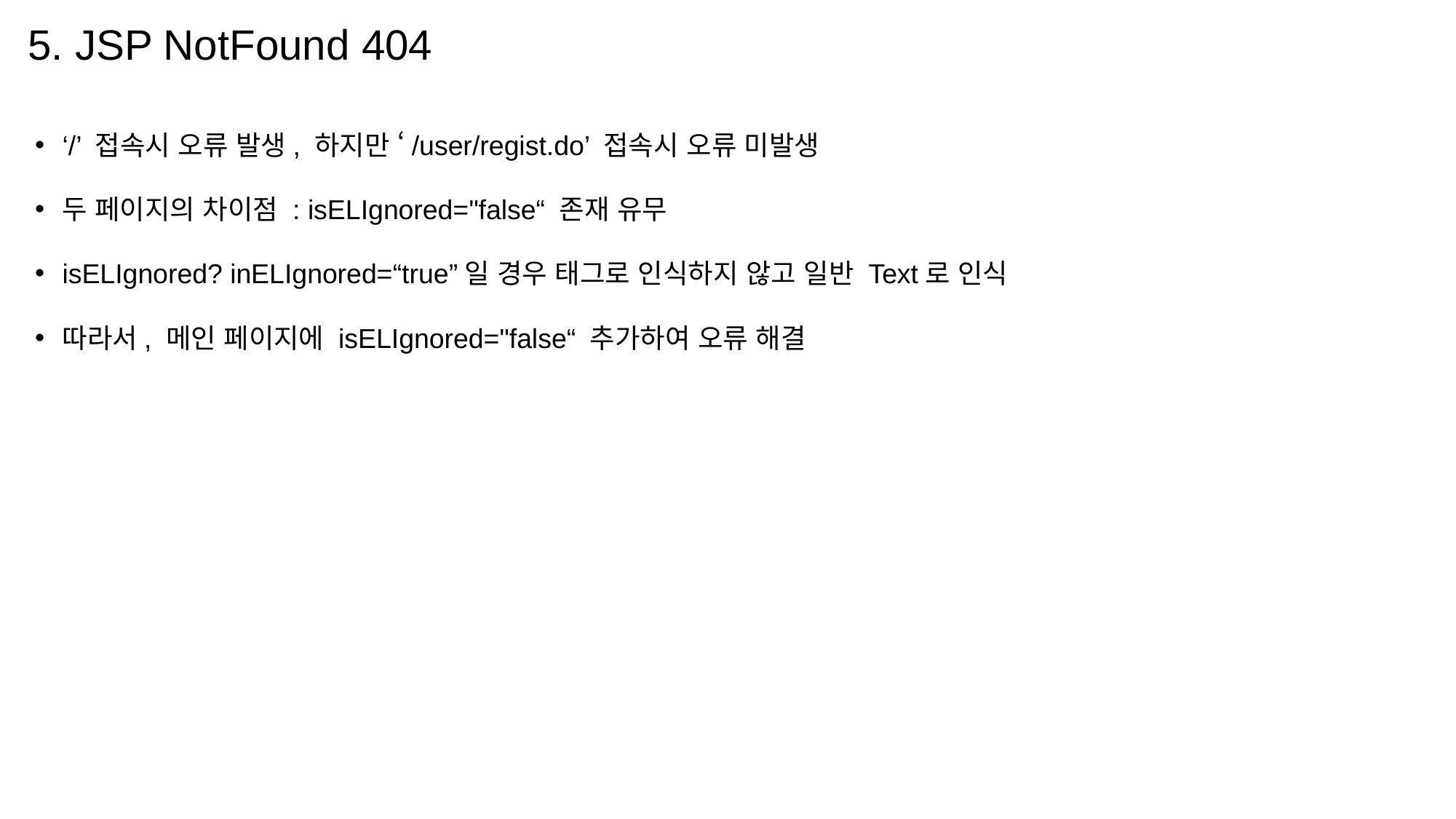

# 5. JSP NotFound 404
‘/’ 접속시 오류 발생, 하지만 ‘/user/regist.do’ 접속시 오류 미발생
두 페이지의 차이점 : isELIgnored="false“ 존재 유무
isELIgnored? inELIgnored=“true”일 경우 태그로 인식하지 않고 일반 Text로 인식
따라서, 메인 페이지에 isELIgnored="false“ 추가하여 오류 해결